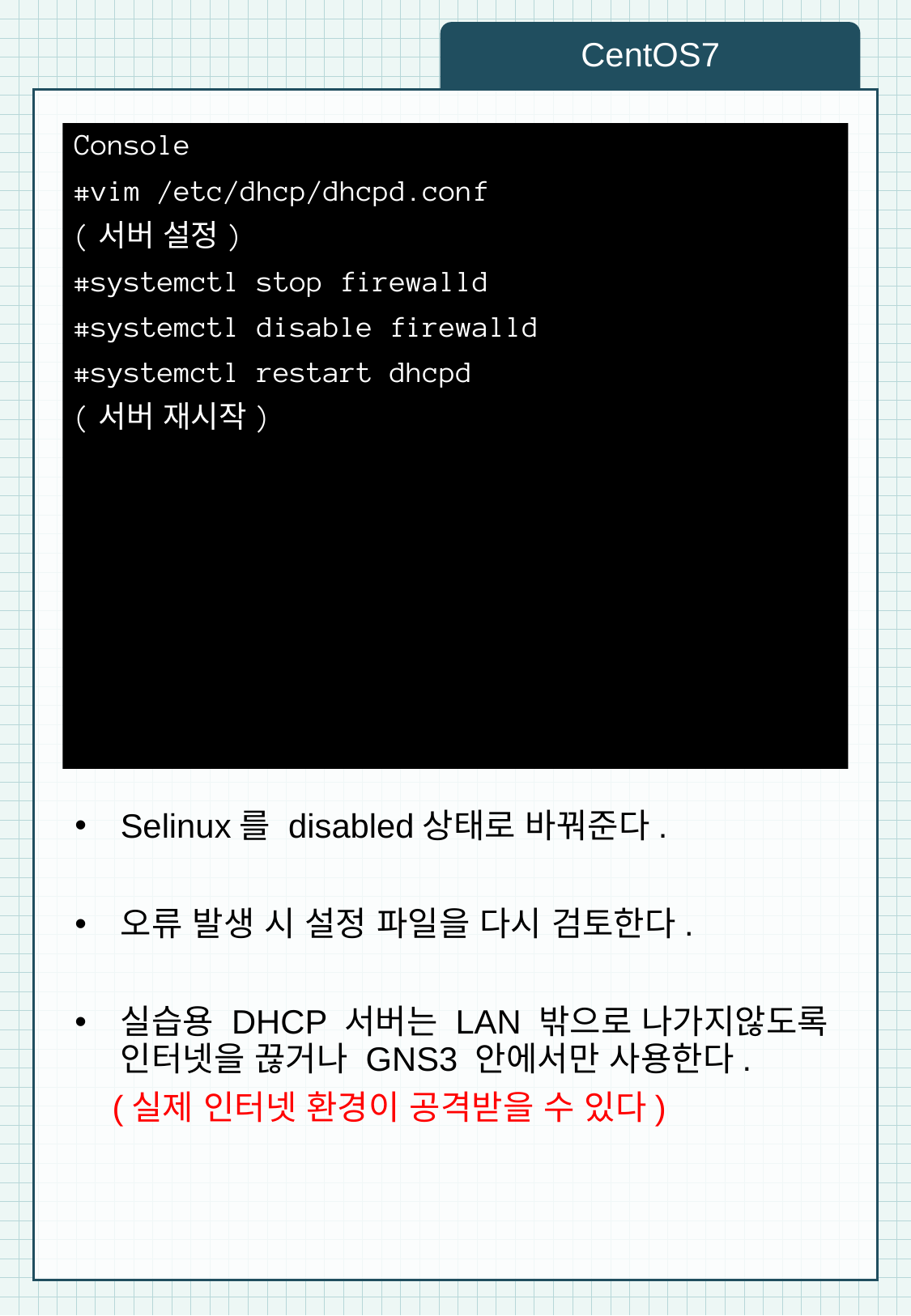

CentOS7

Console
#vim /etc/dhcp/dhcpd.conf
(서버 설정)
#systemctl stop firewalld
#systemctl disable firewalld
#systemctl restart dhcpd
(서버 재시작)

Selinux를 disabled상태로 바꿔준다.

오류 발생 시 설정 파일을 다시 검토한다.

실습용 DHCP 서버는 LAN 밖으로 나가지않도록 인터넷을 끊거나 GNS3 안에서만 사용한다.
    (실제 인터넷 환경이 공격받을 수 있다)